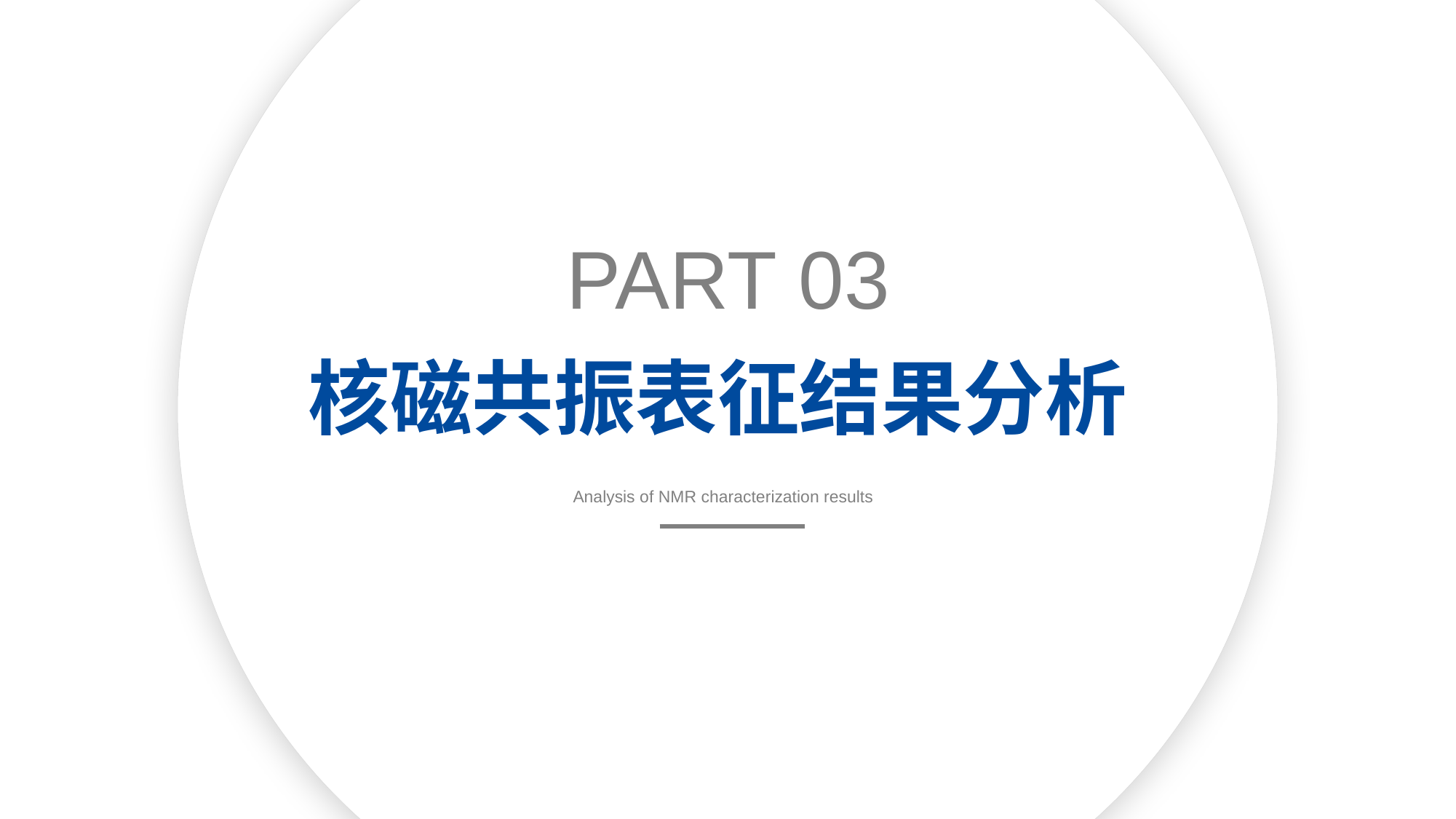

PART 03
核磁共振表征结果分析
Analysis of NMR characterization results